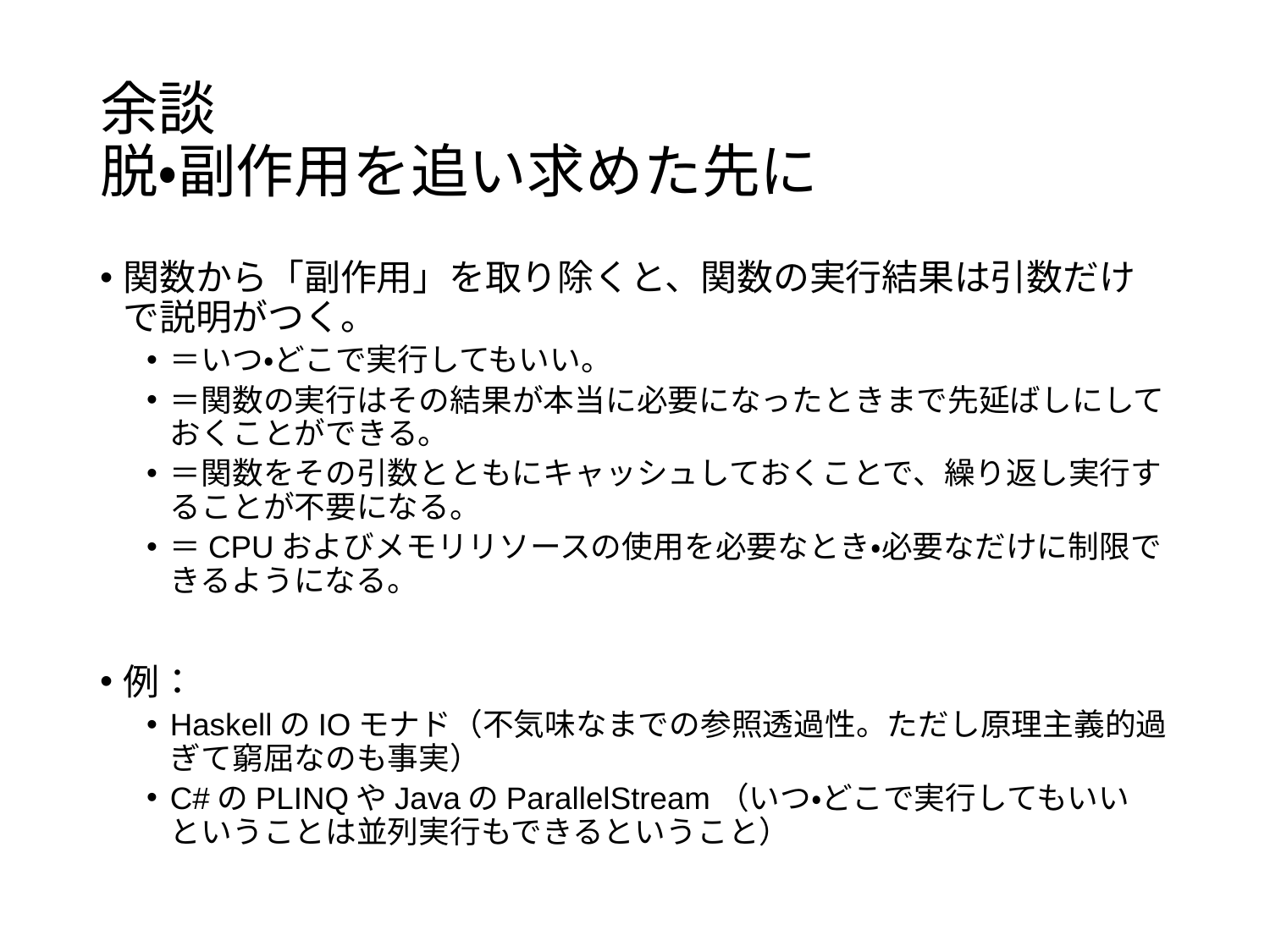

# 余談 脱・副作用を追い求めた先に
関数から「副作用」を取り除くと、関数の実行結果は引数だけで説明がつく。
＝いつ・どこで実行してもいい。
＝関数の実行はその結果が本当に必要になったときまで先延ばしにしておくことができる。
＝関数をその引数とともにキャッシュしておくことで、繰り返し実行することが不要になる。
＝CPUおよびメモリリソースの使用を必要なとき・必要なだけに制限できるようになる。

例：
HaskellのIOモナド（不気味なまでの参照透過性。ただし原理主義的過ぎて窮屈なのも事実）
C#のPLINQやJavaのParallelStream（いつ・どこで実行してもいい　ということは並列実行もできるということ）